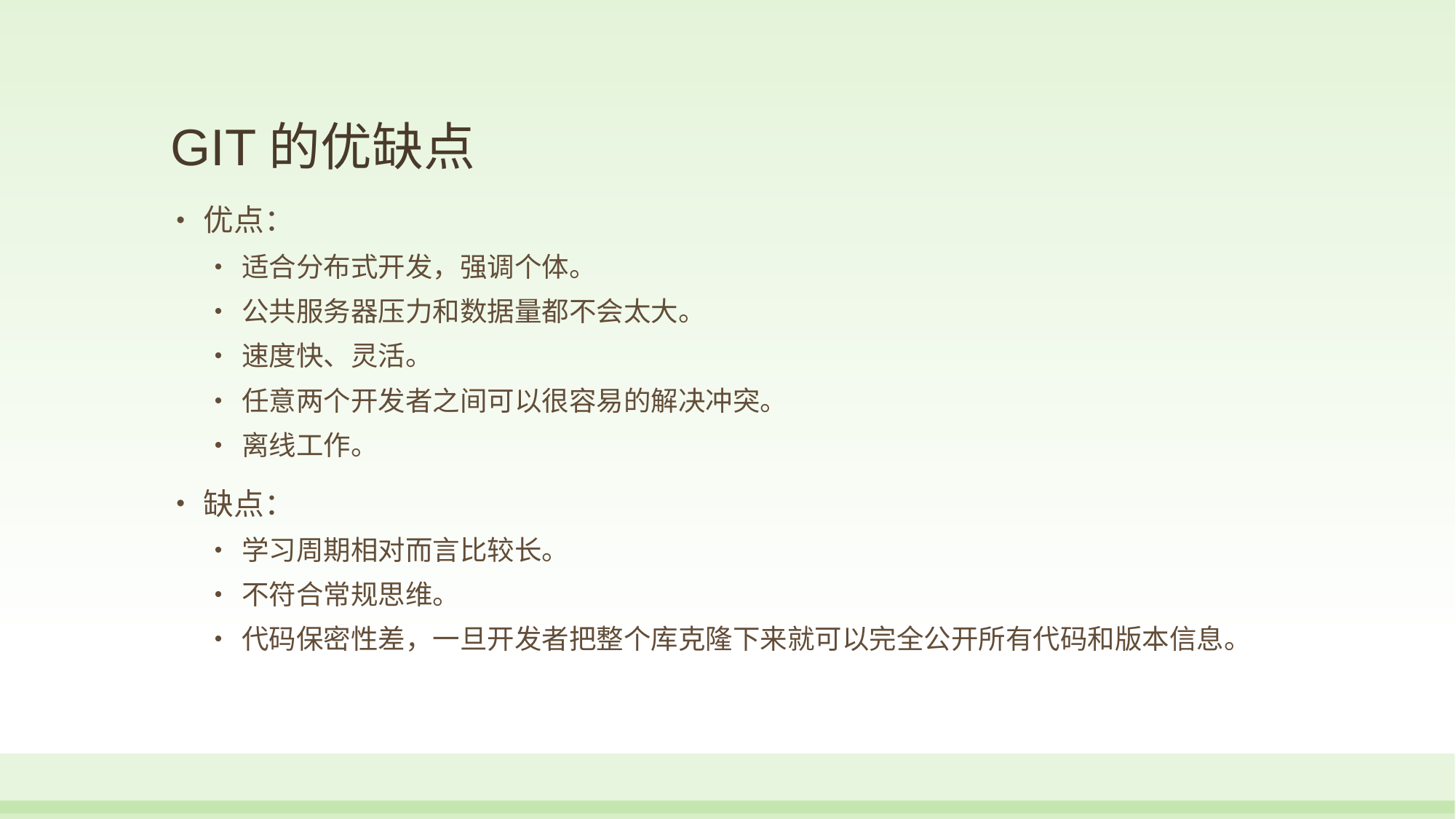

# GIT的优缺点
优点：
适合分布式开发，强调个体。
公共服务器压力和数据量都不会太大。
速度快、灵活。
任意两个开发者之间可以很容易的解决冲突。
离线工作。
缺点：
学习周期相对而言比较长。
不符合常规思维。
代码保密性差，一旦开发者把整个库克隆下来就可以完全公开所有代码和版本信息。